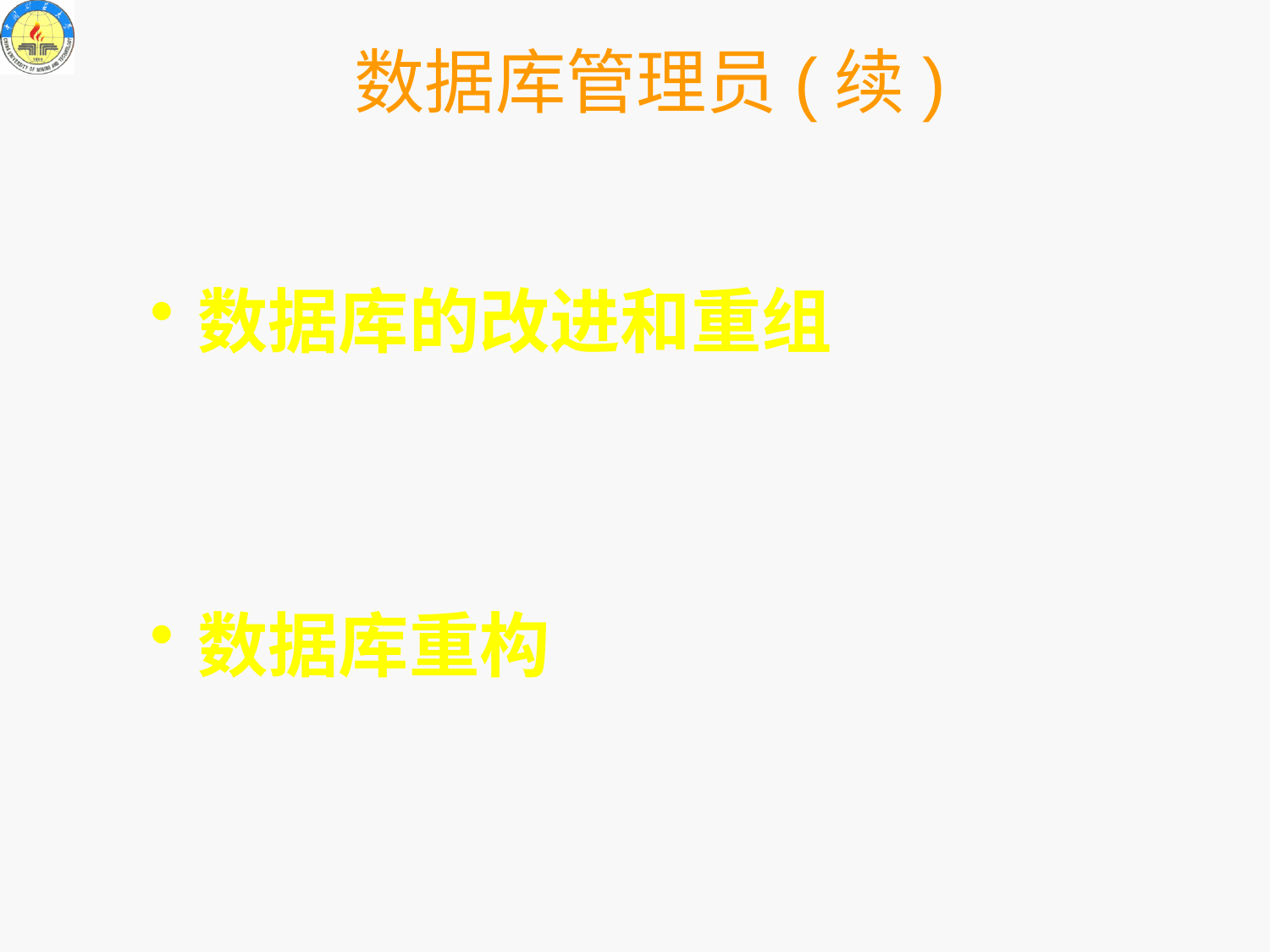

# 数据库管理员(续)
数据库的改进和重组
性能监控和调优
数据重组
数据库重构